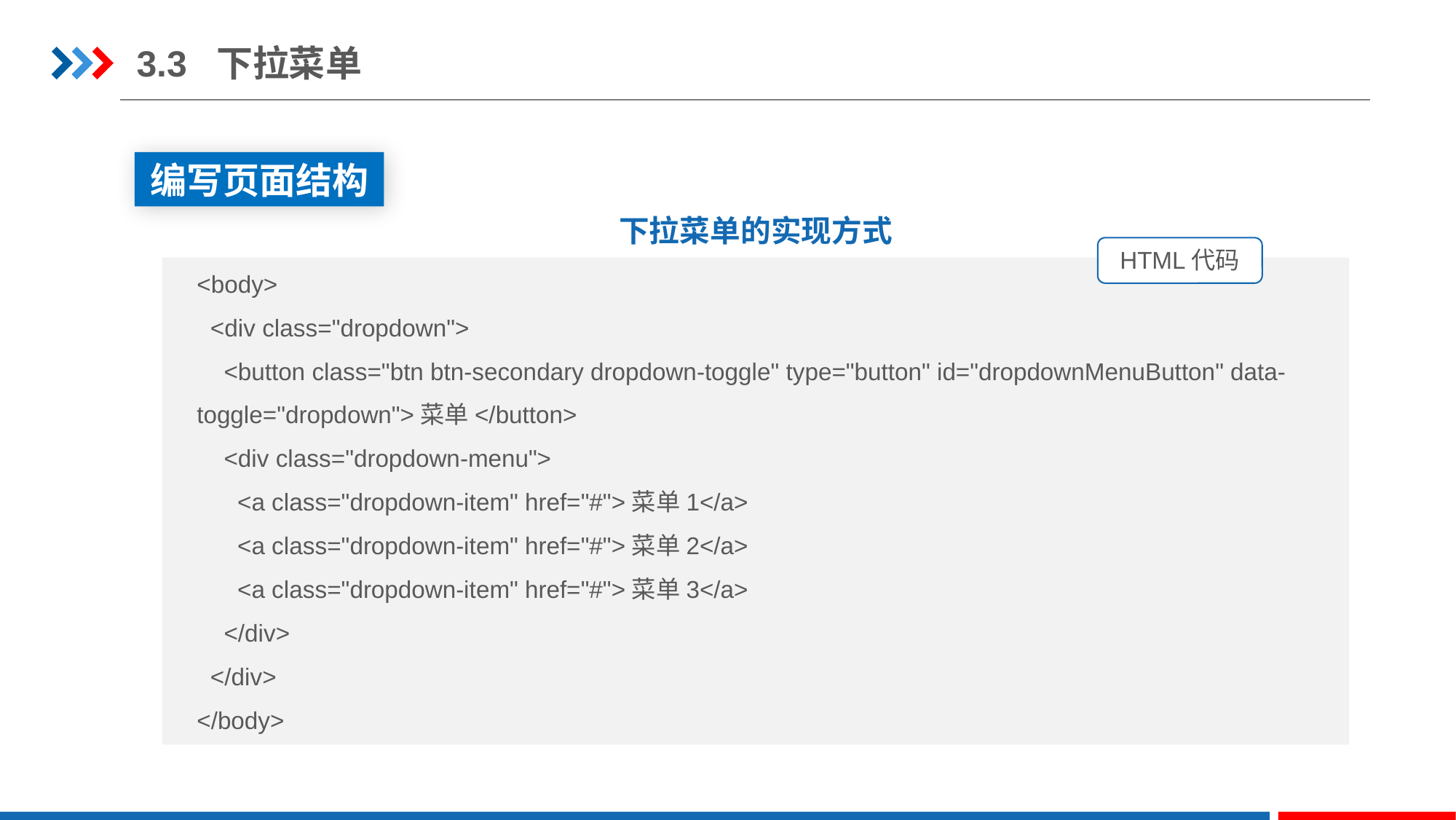

3.3  下拉菜单
编写页面结构
下拉菜单的实现方式
HTML代码
<body>
  <div class="dropdown">
    <button class="btn btn-secondary dropdown-toggle" type="button" id="dropdownMenuButton" data-toggle="dropdown">菜单</button>
    <div class="dropdown-menu">
      <a class="dropdown-item" href="#">菜单1</a>
      <a class="dropdown-item" href="#">菜单2</a>
      <a class="dropdown-item" href="#">菜单3</a>
    </div>
  </div>
</body>